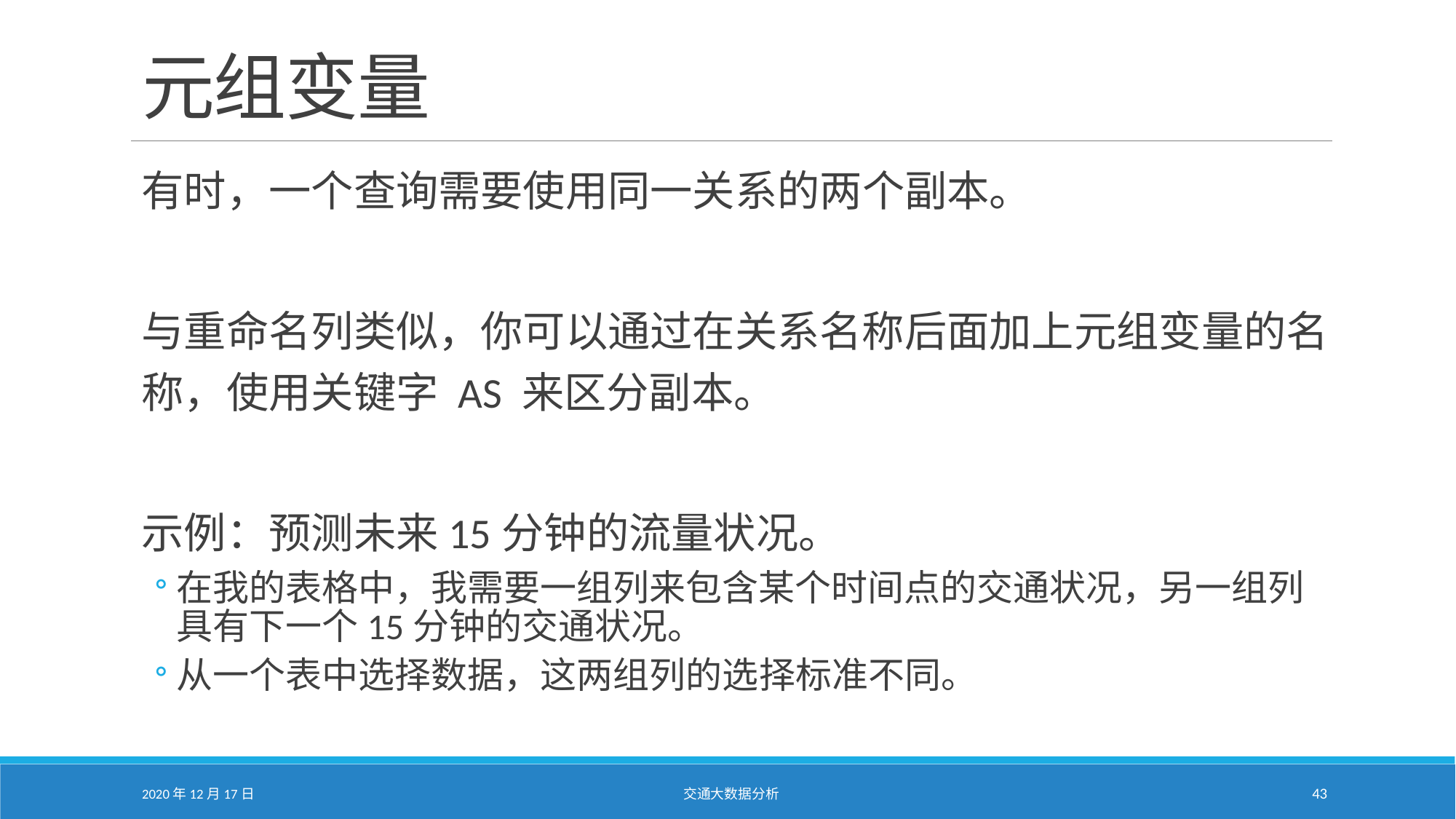

# 元组变量
有时，一个查询需要使用同一关系的两个副本。

与重命名列类似，你可以通过在关系名称后面加上元组变量的名称，使用关键字 AS 来区分副本。

示例：预测未来15分钟的流量状况。
在我的表格中，我需要一组列来包含某个时间点的交通状况，另一组列具有下一个15分钟的交通状况。
从一个表中选择数据，这两组列的选择标准不同。
2020年12月17日
交通大数据分析
43